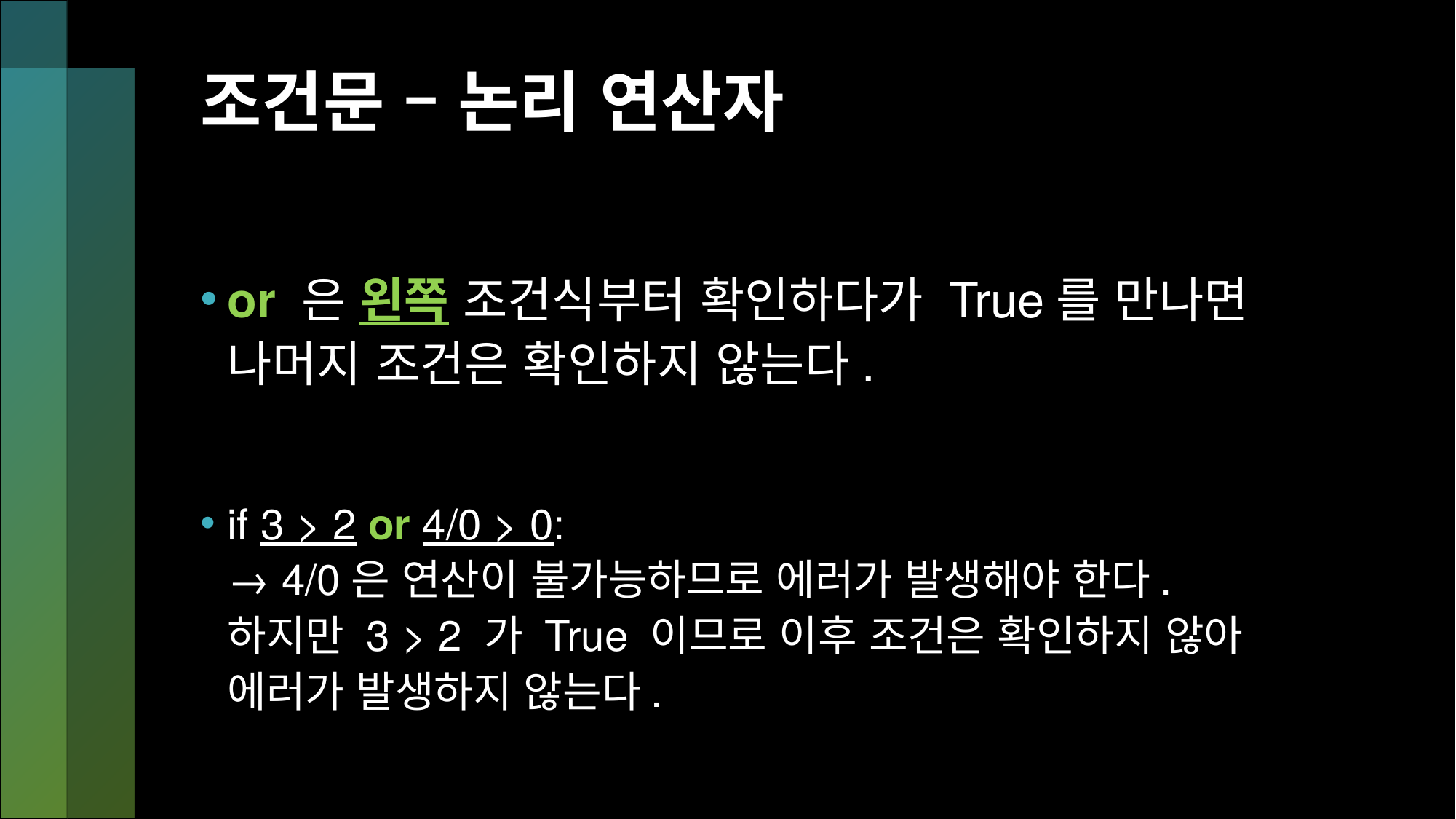

# 조건문 – 논리 연산자
or 은 왼쪽 조건식부터 확인하다가 True를 만나면 나머지 조건은 확인하지 않는다.

if 3 > 2 or 4/0 > 0:
→ 4/0은 연산이 불가능하므로 에러가 발생해야 한다.
하지만 3 > 2 가 True 이므로 이후 조건은 확인하지 않아 에러가 발생하지 않는다.